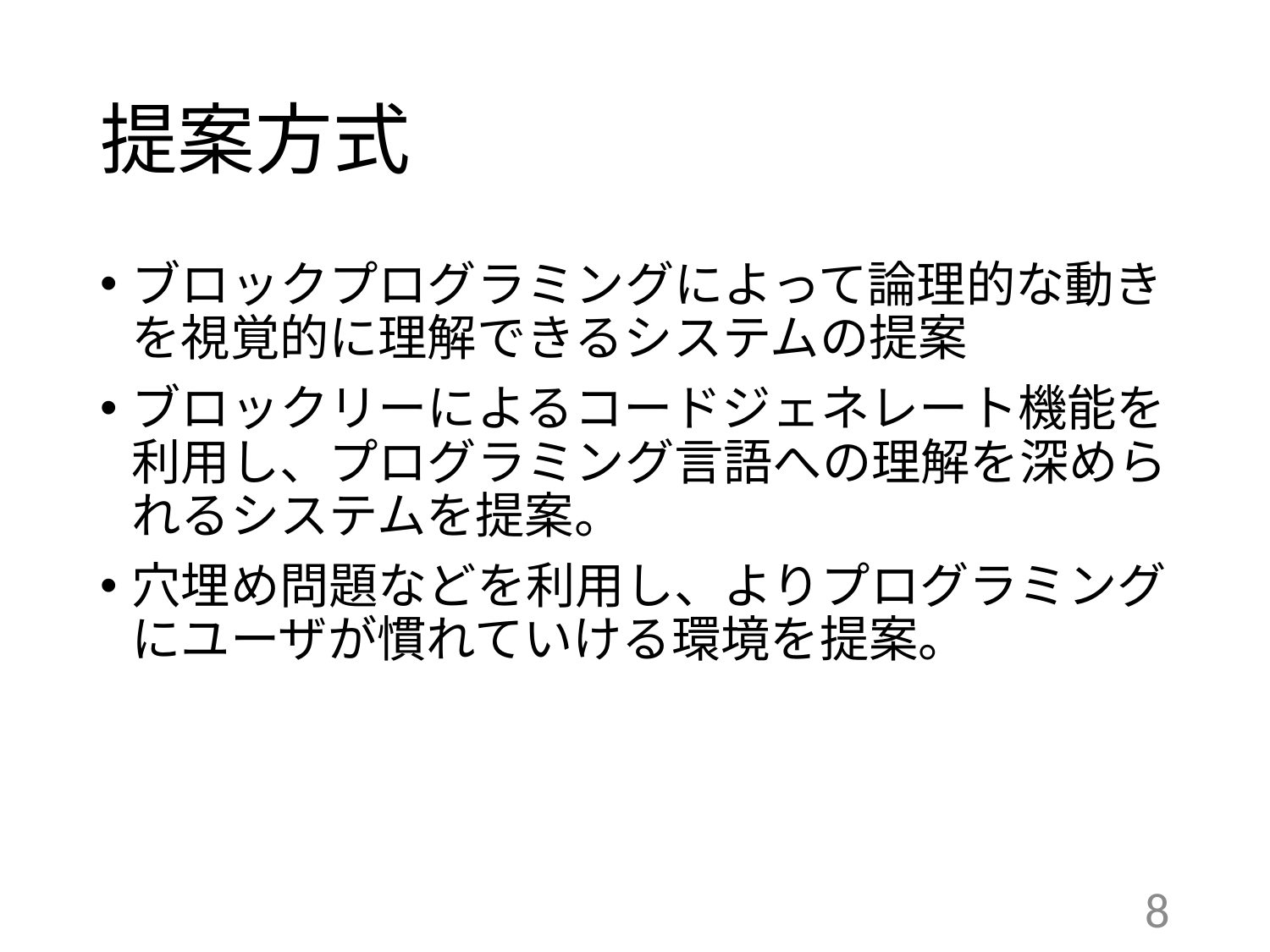

# 提案方式
ブロックプログラミングによって論理的な動きを視覚的に理解できるシステムの提案
ブロックリーによるコードジェネレート機能を利用し、プログラミング言語への理解を深められるシステムを提案。
穴埋め問題などを利用し、よりプログラミングにユーザが慣れていける環境を提案。

8